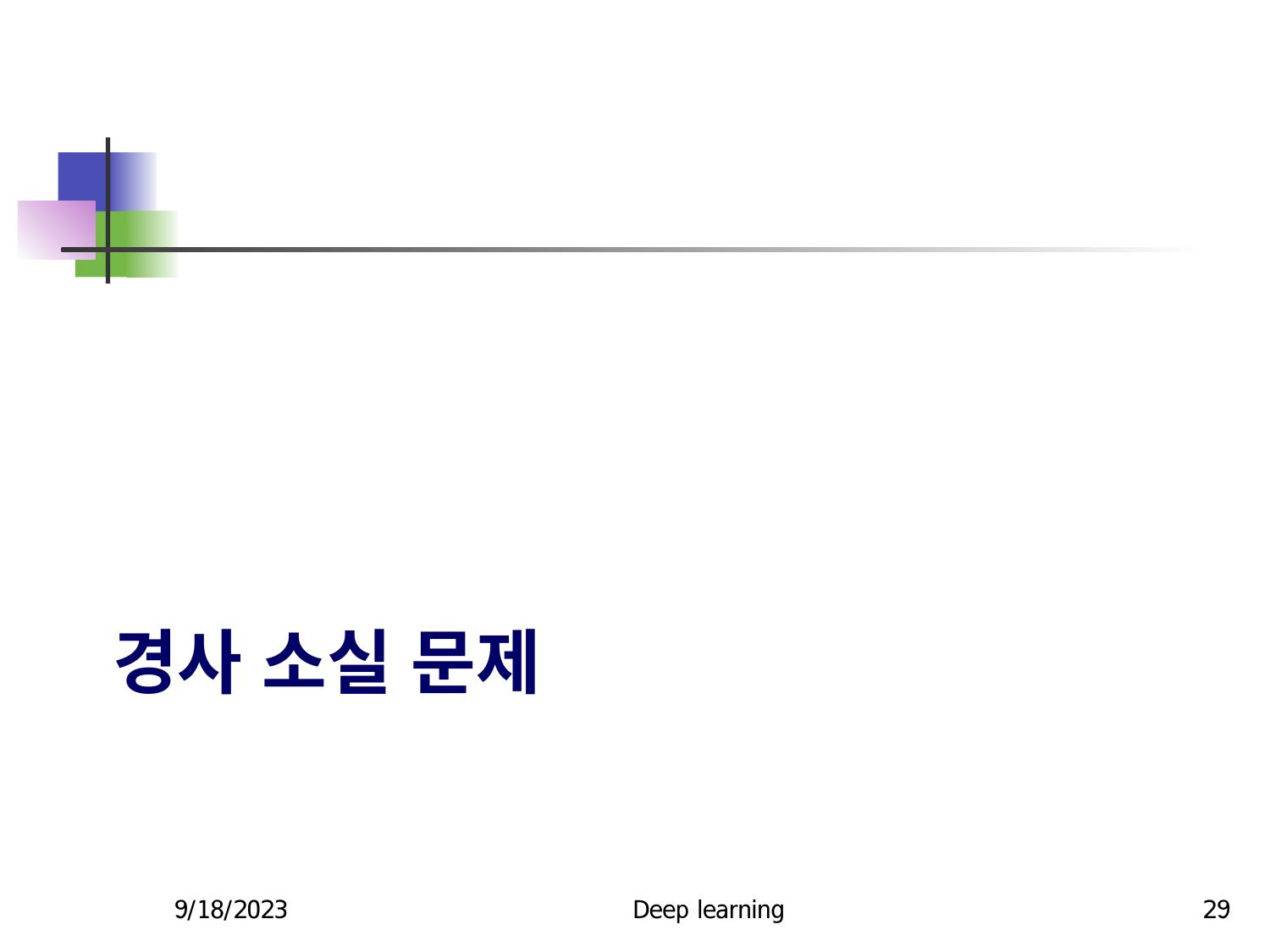

# 경사 소실 문제
9/18/2023
Deep learning
29